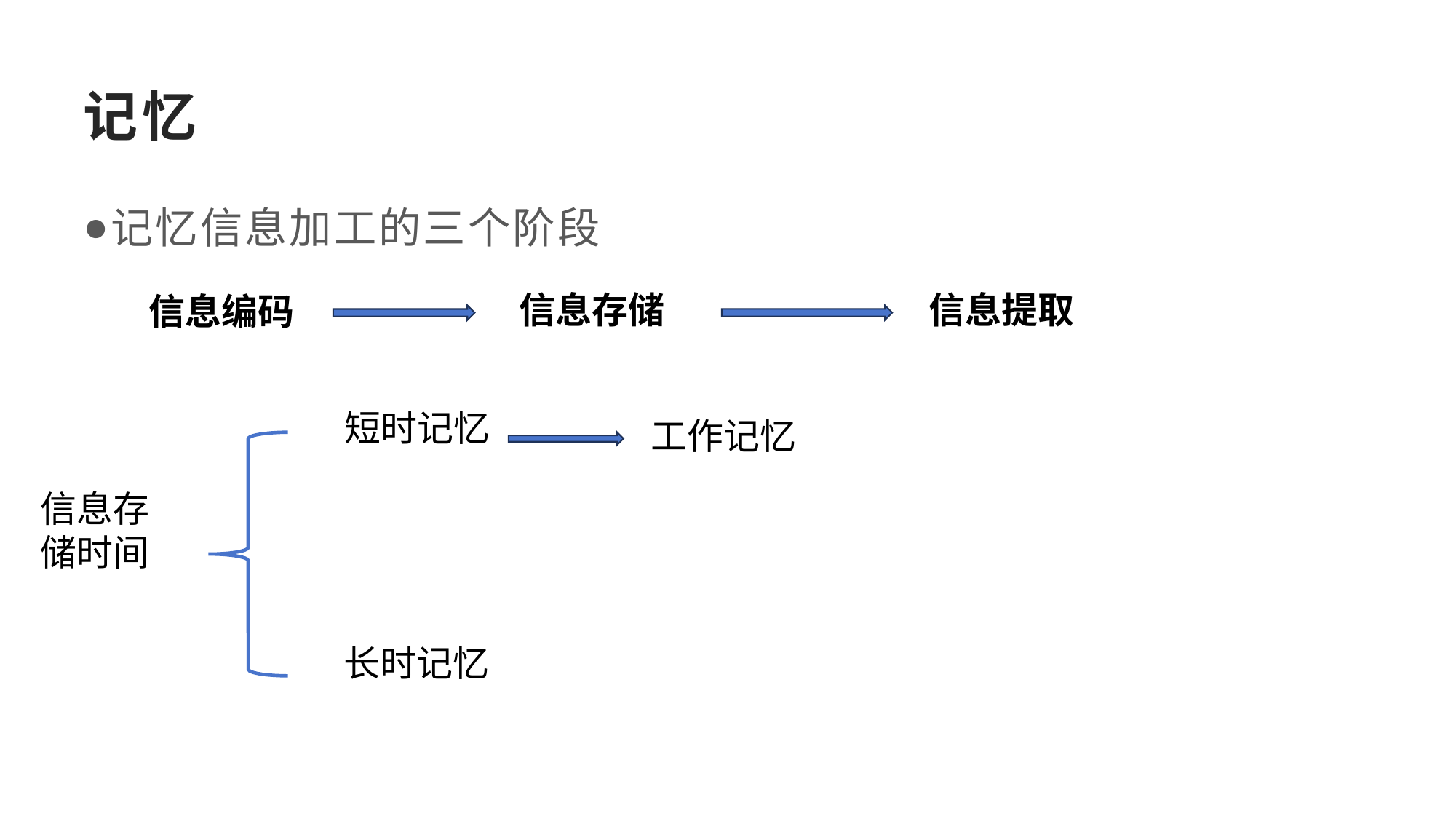

# 记忆
记忆信息加工的三个阶段
信息存储
信息提取
信息编码

短时记忆
工作记忆

信息存储时间
长时记忆